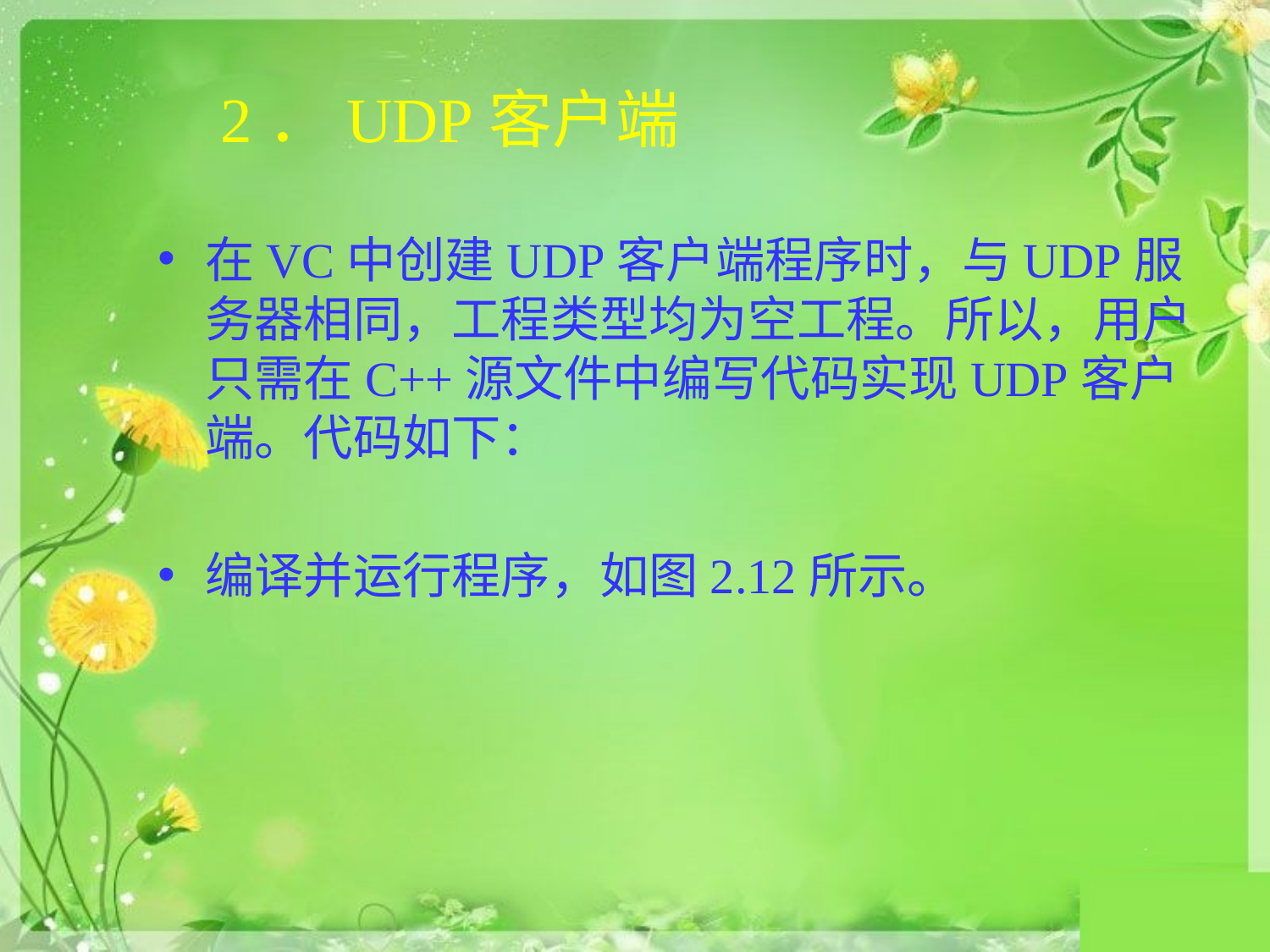

# 2．UDP客户端
在VC中创建UDP客户端程序时，与UDP服务器相同，工程类型均为空工程。所以，用户只需在C++源文件中编写代码实现UDP客户端。代码如下：

编译并运行程序，如图2.12所示。